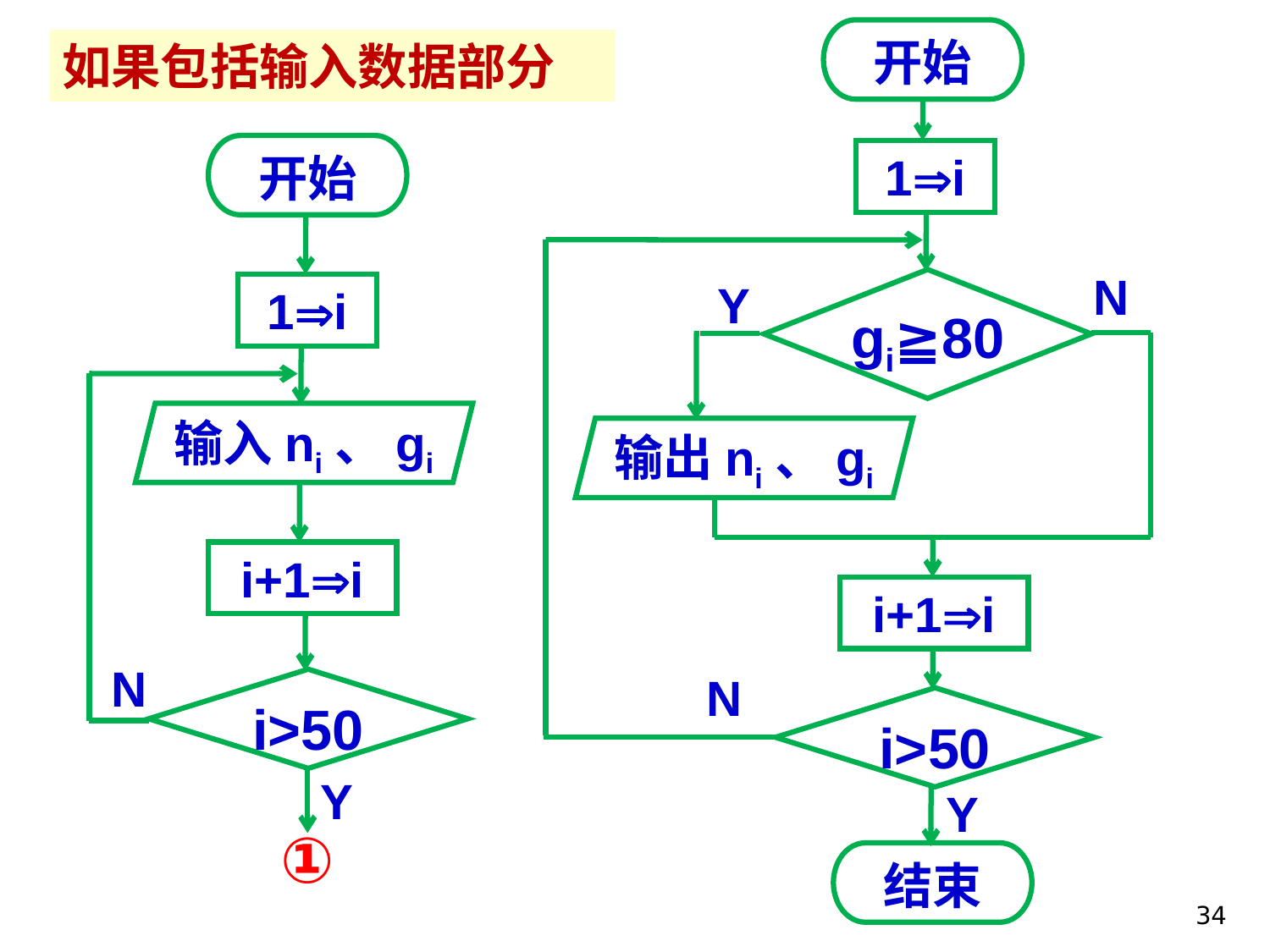

开始
如果包括输入数据部分
开始
1⇒i
N
Y
gi≧80
1⇒i
输入ni、gi
输出ni、gi
i+1⇒i
i+1⇒i
N
N
i>50
i>50
Y
Y
①
结束
34